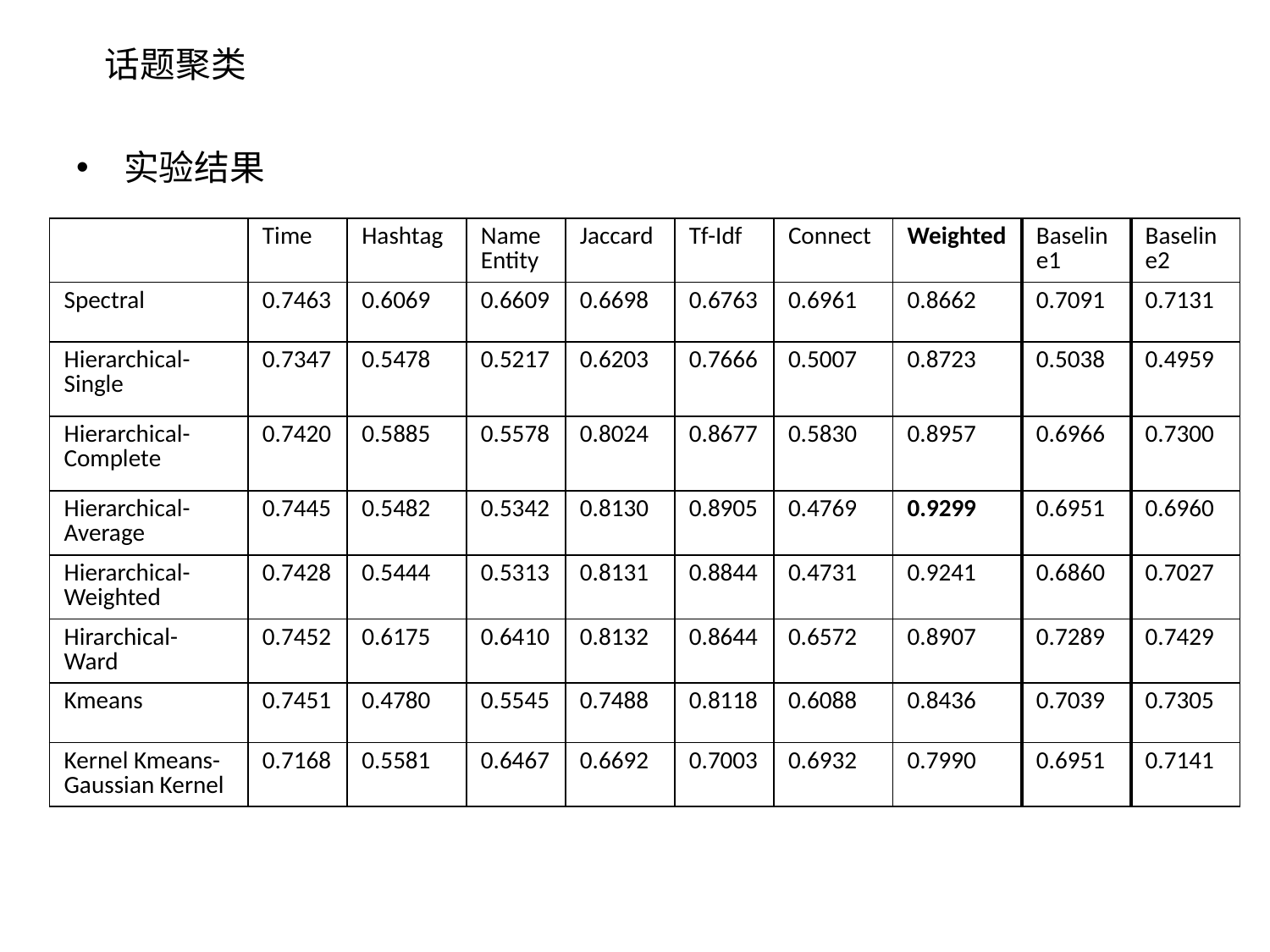

# 话题聚类
实验结果
|  | Time | Hashtag | Name Entity | Jaccard | Tf-Idf | Connect | Weighted | Baseline1 | Baseline2 |
| --- | --- | --- | --- | --- | --- | --- | --- | --- | --- |
| Spectral | 0.7463 | 0.6069 | 0.6609 | 0.6698 | 0.6763 | 0.6961 | 0.8662 | 0.7091 | 0.7131 |
| Hierarchical- Single | 0.7347 | 0.5478 | 0.5217 | 0.6203 | 0.7666 | 0.5007 | 0.8723 | 0.5038 | 0.4959 |
| Hierarchical- Complete | 0.7420 | 0.5885 | 0.5578 | 0.8024 | 0.8677 | 0.5830 | 0.8957 | 0.6966 | 0.7300 |
| Hierarchical- Average | 0.7445 | 0.5482 | 0.5342 | 0.8130 | 0.8905 | 0.4769 | 0.9299 | 0.6951 | 0.6960 |
| Hierarchical- Weighted | 0.7428 | 0.5444 | 0.5313 | 0.8131 | 0.8844 | 0.4731 | 0.9241 | 0.6860 | 0.7027 |
| Hirarchical- Ward | 0.7452 | 0.6175 | 0.6410 | 0.8132 | 0.8644 | 0.6572 | 0.8907 | 0.7289 | 0.7429 |
| Kmeans | 0.7451 | 0.4780 | 0.5545 | 0.7488 | 0.8118 | 0.6088 | 0.8436 | 0.7039 | 0.7305 |
| Kernel Kmeans- Gaussian Kernel | 0.7168 | 0.5581 | 0.6467 | 0.6692 | 0.7003 | 0.6932 | 0.7990 | 0.6951 | 0.7141 |